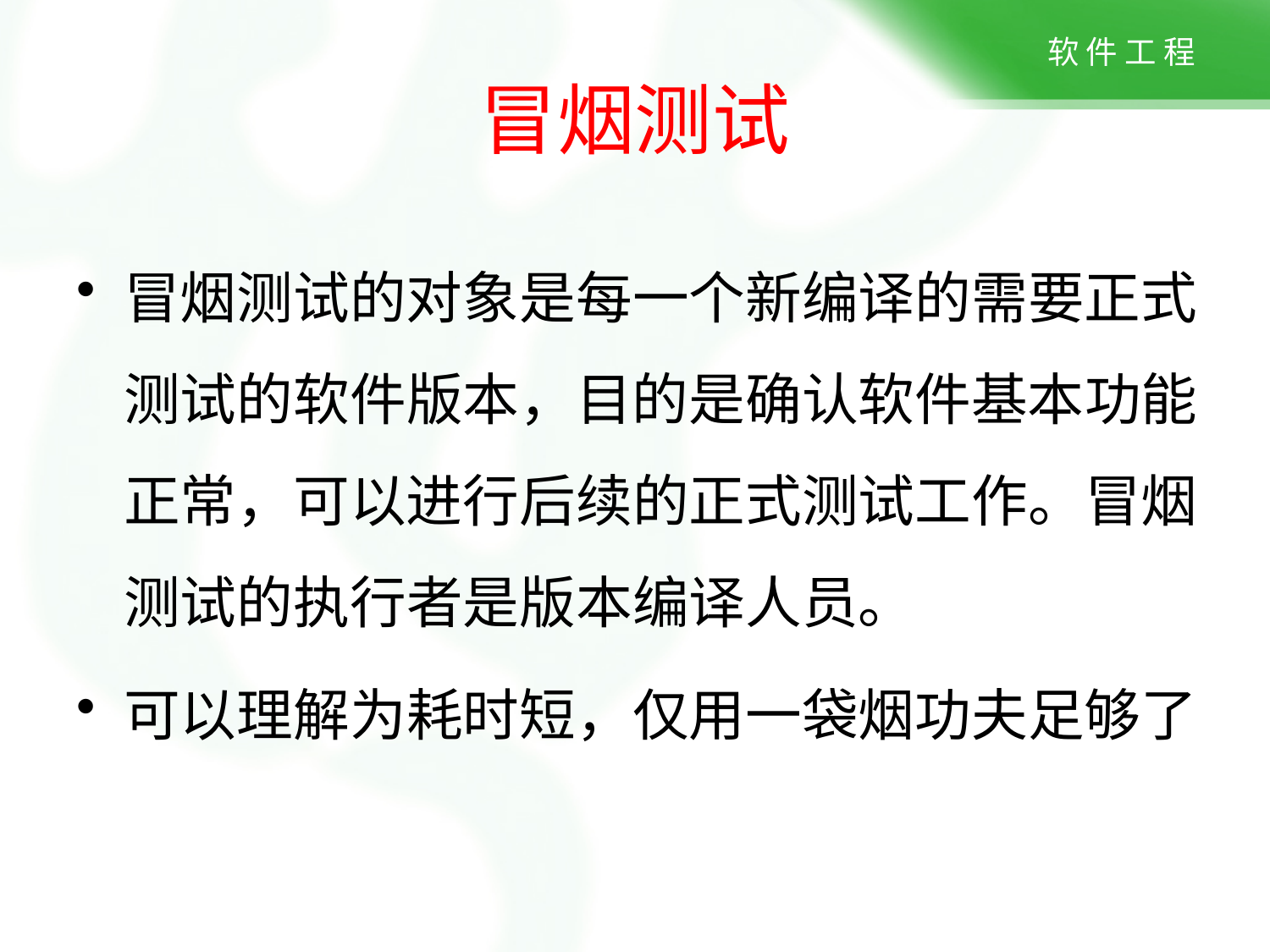

# 冒烟测试
冒烟测试的对象是每一个新编译的需要正式测试的软件版本，目的是确认软件基本功能正常，可以进行后续的正式测试工作。冒烟测试的执行者是版本编译人员。
可以理解为耗时短，仅用一袋烟功夫足够了